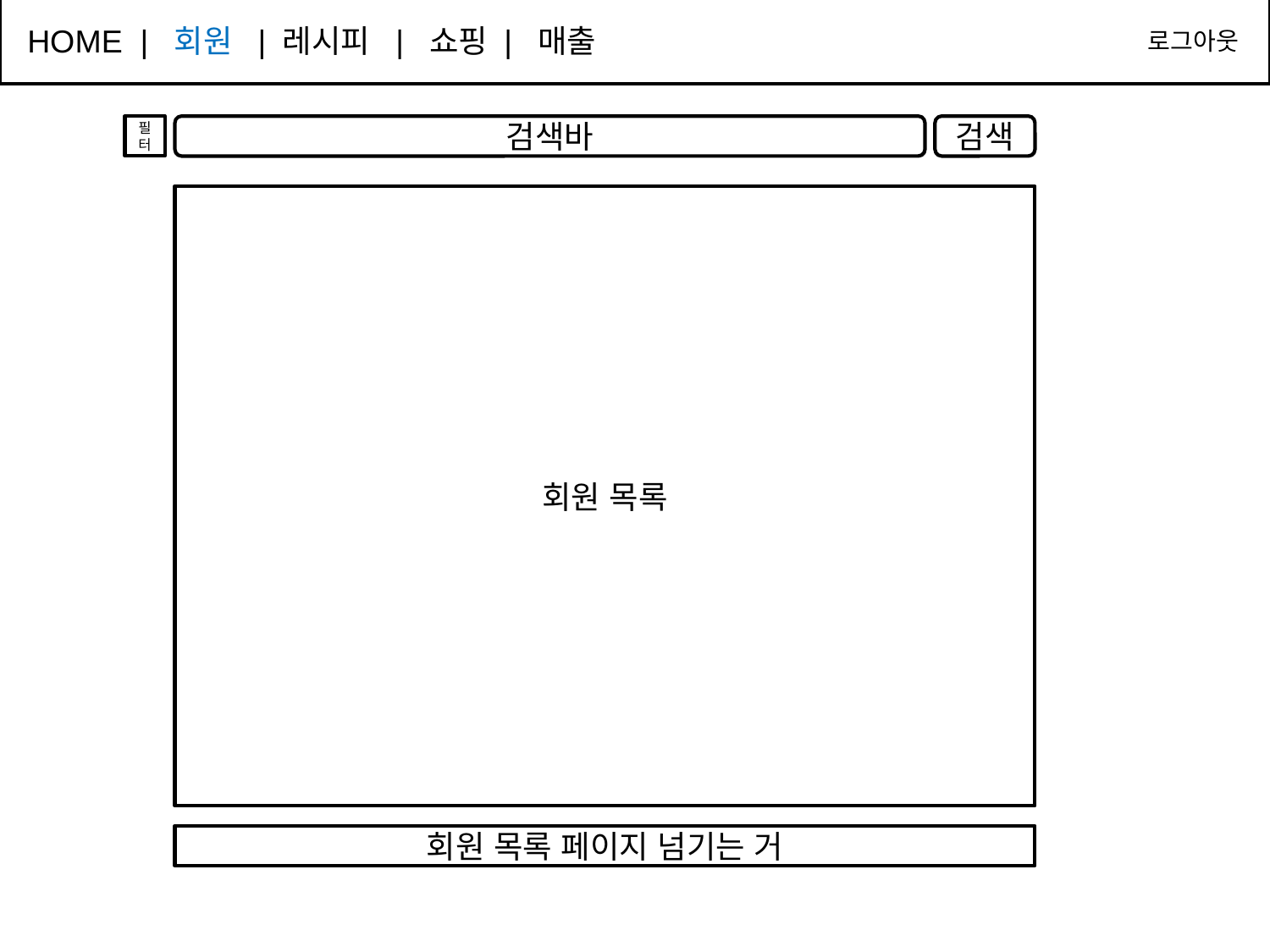

HOME  |  회원  | 레시피  |  쇼핑 |  매출
로그아웃
필터
검색바
검색
회원 목록
회원 목록 페이지 넘기는 거